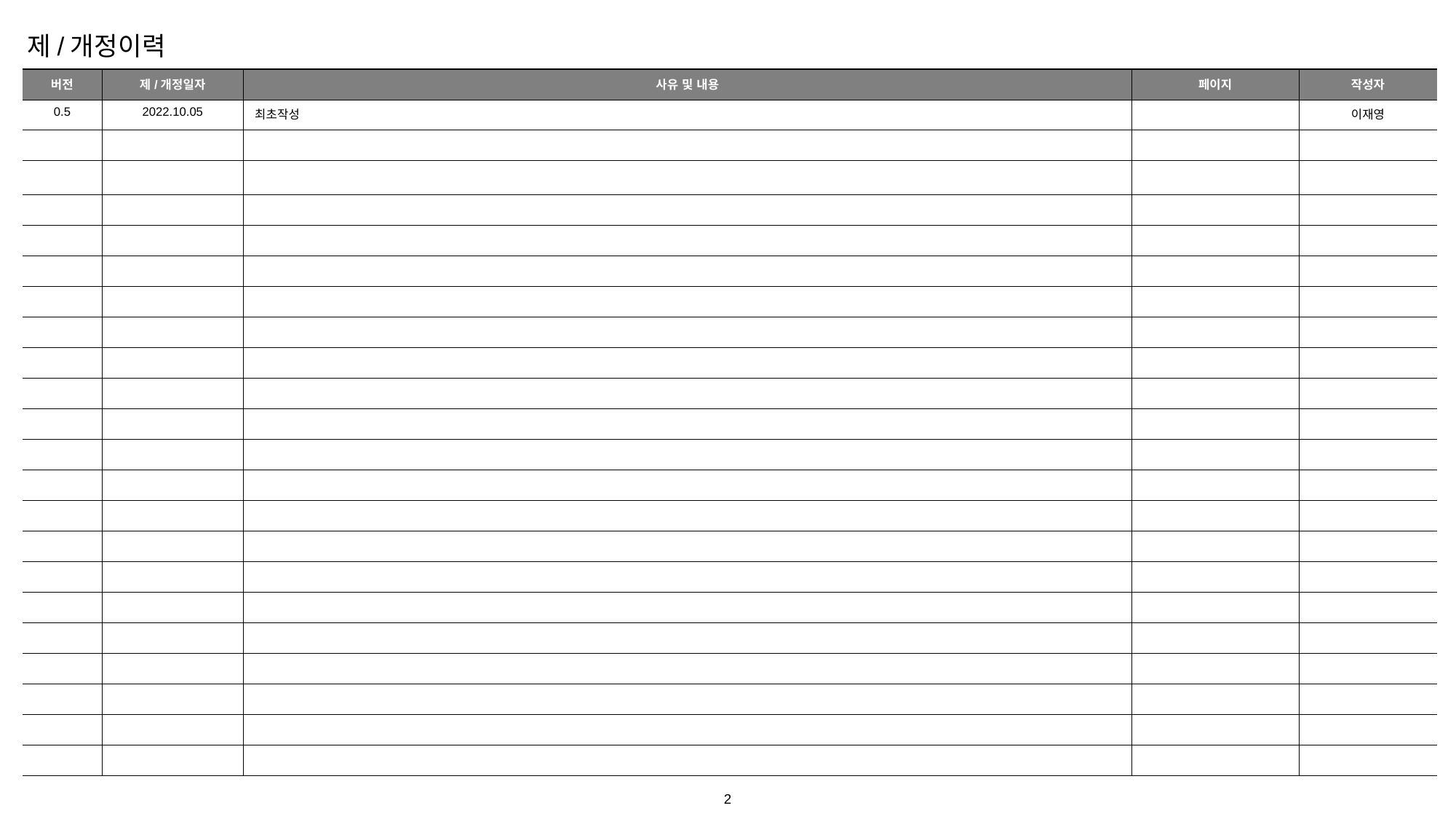

제/개정이력
| 버전 | 제/개정일자 | 사유 및 내용 | 페이지 | 작성자 |
| --- | --- | --- | --- | --- |
| 0.5 | 2022.10.05 | 최초작성 |  | 이재영 |
|  |  |  |  |  |
|  |  |  |  |  |
|  |  |  |  |  |
|  |  |  |  |  |
|  |  |  |  |  |
|  |  |  |  |  |
|  |  |  |  |  |
|  |  |  |  |  |
|  |  |  |  |  |
|  |  |  |  |  |
|  |  |  |  |  |
|  |  |  |  |  |
|  |  |  |  |  |
|  |  |  |  |  |
|  |  |  |  |  |
|  |  |  |  |  |
|  |  |  |  |  |
|  |  |  |  |  |
|  |  |  |  |  |
|  |  |  |  |  |
|  |  |  |  |  |